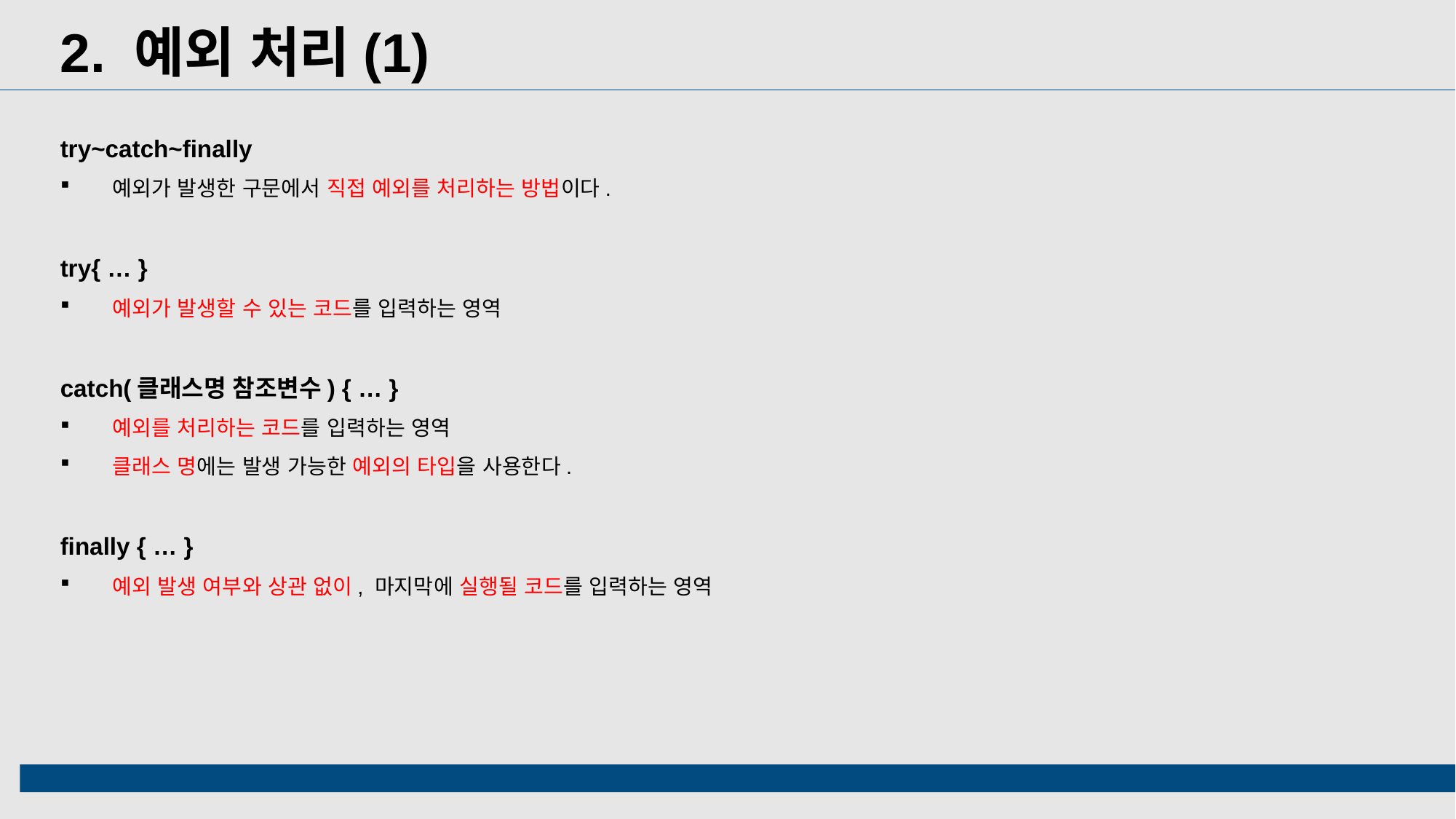

2. 예외 처리(1)
try~catch~finally
 예외가 발생한 구문에서 직접 예외를 처리하는 방법이다.

try{ … }
 예외가 발생할 수 있는 코드를 입력하는 영역

catch(클래스명 참조변수) { … }
 예외를 처리하는 코드를 입력하는 영역
 클래스 명에는 발생 가능한 예외의 타입을 사용한다.

finally { … }
 예외 발생 여부와 상관 없이, 마지막에 실행될 코드를 입력하는 영역